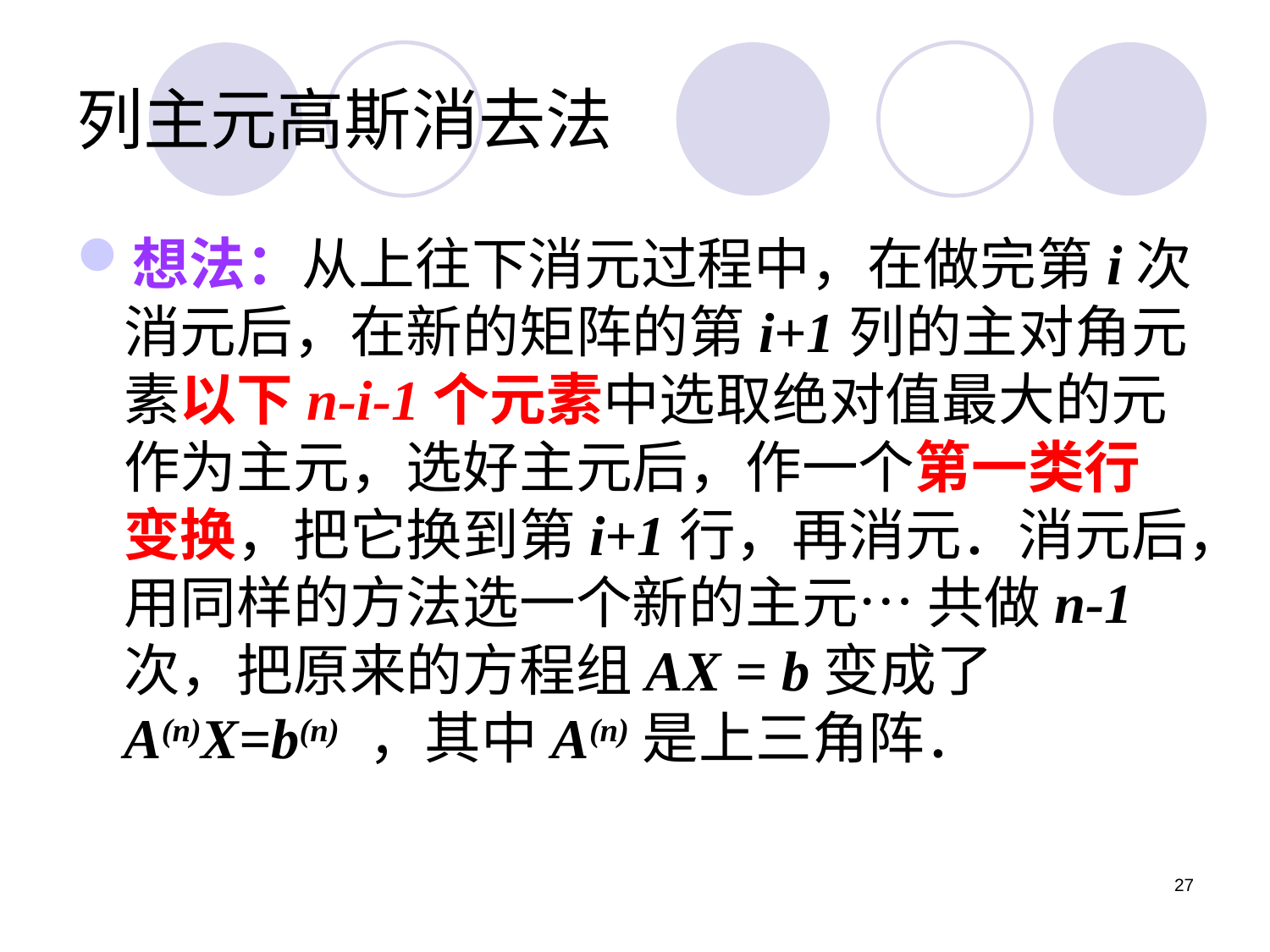

# 列主元高斯消去法
想法：从上往下消元过程中，在做完第i次消元后，在新的矩阵的第i+1列的主对角元素以下n-i-1个元素中选取绝对值最大的元作为主元，选好主元后，作一个第一类行变换，把它换到第i+1行，再消元．消元后，用同样的方法选一个新的主元… 共做n-1次，把原来的方程组AX = b变成了A(n)X=b(n) ，其中A(n)是上三角阵．
27